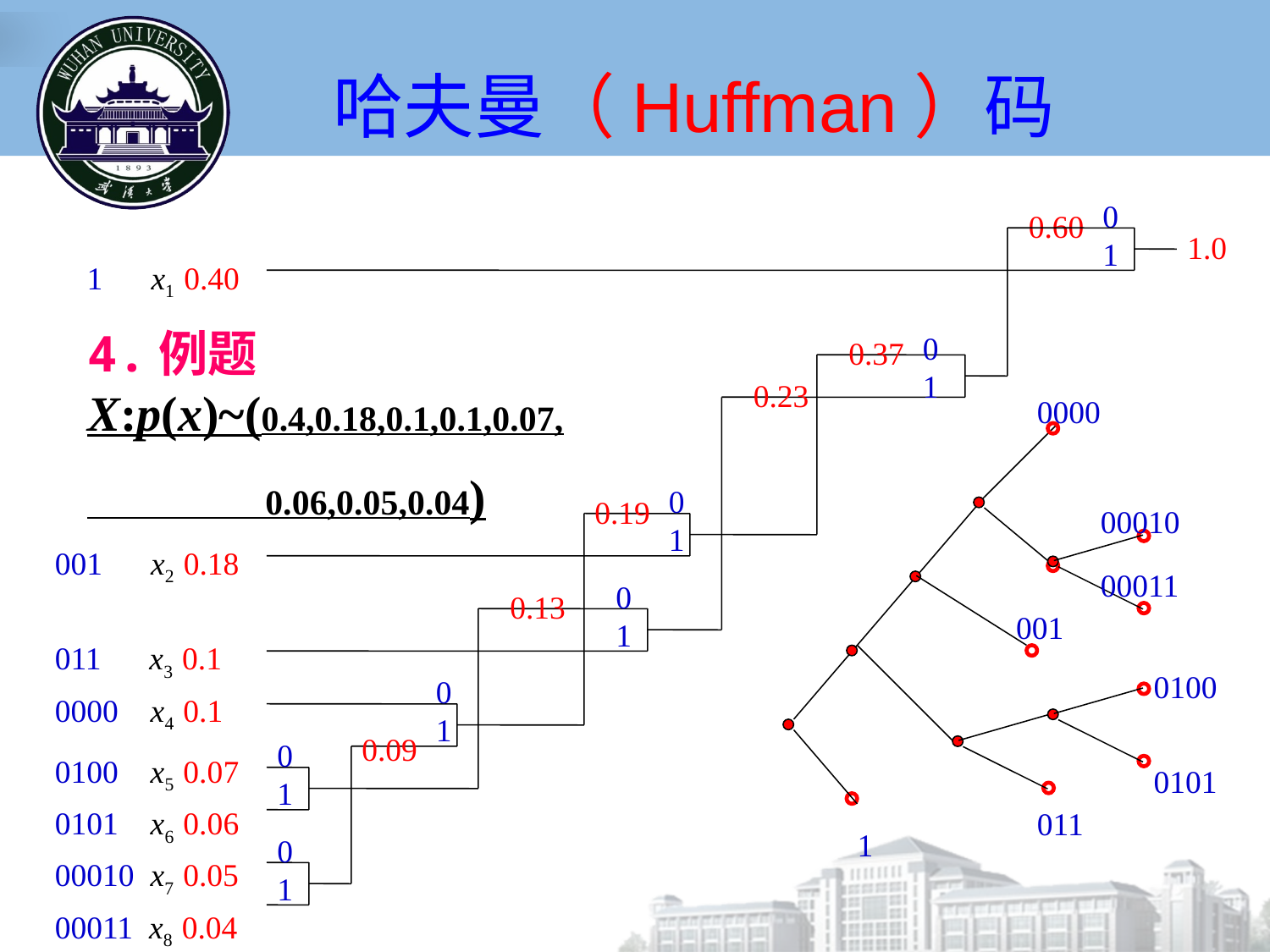

哈夫曼（Huffman）码
01
0.60

1.0
    1      x1  0.40

01
0.37

0.23

01
0.19

001      x2  0.18

01
0.13

011      x3  0.1
0000    x4  0.1

01

0.09
01
0100    x5  0.07
0101    x6  0.06
00010  x7  0.05
00011  x8  0.04

01

4.例题X:p(x)~(0.4,0.18,0.1,0.1,0.07,
                    0.06,0.05,0.04)
0000

00010

00011

001

0100

0101

011
1